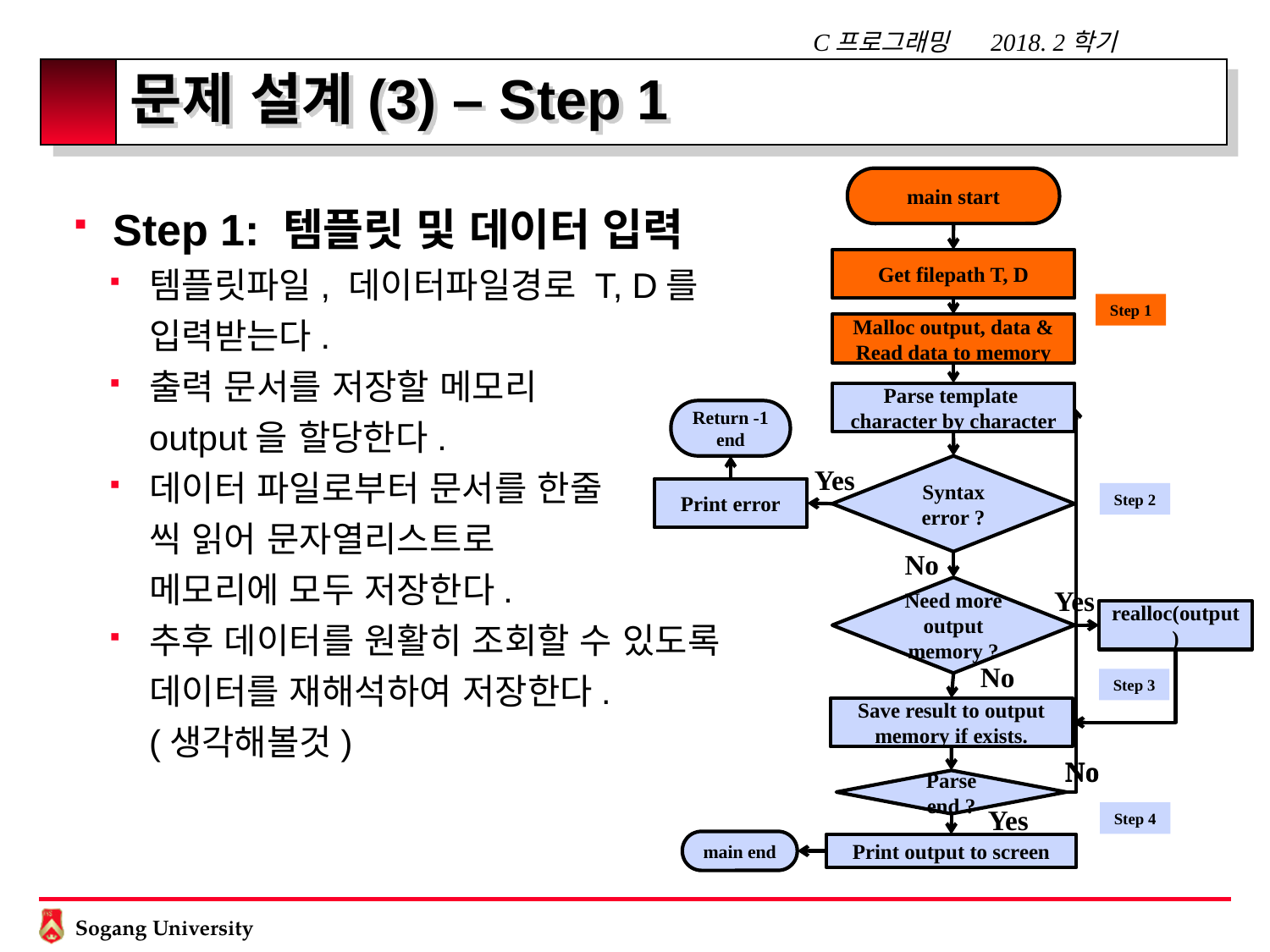

# 문제 설계(3) – Step 1
main start
Step 1: 템플릿 및 데이터 입력
템플릿파일, 데이터파일경로 T, D를
입력받는다.
출력 문서를 저장할 메모리
output을 할당한다.
데이터 파일로부터 문서를 한줄
씩 읽어 문자열리스트로
메모리에 모두 저장한다.
추후 데이터를 원활히 조회할 수 있도록
데이터를 재해석하여 저장한다.
(생각해볼것)
Get filepath T, D
Step 1
Malloc output, data &
Read data to memory
Parse template
character by character
Return -1
end
Yes
Syntax error ?
Print error
Step 2
No
Yes
Need more output memory ?
realloc(output)
No
Step 3
Save result to output memory if exists.
No
No
Parse end ?
Yes
Step 4
main end
Print output to screen